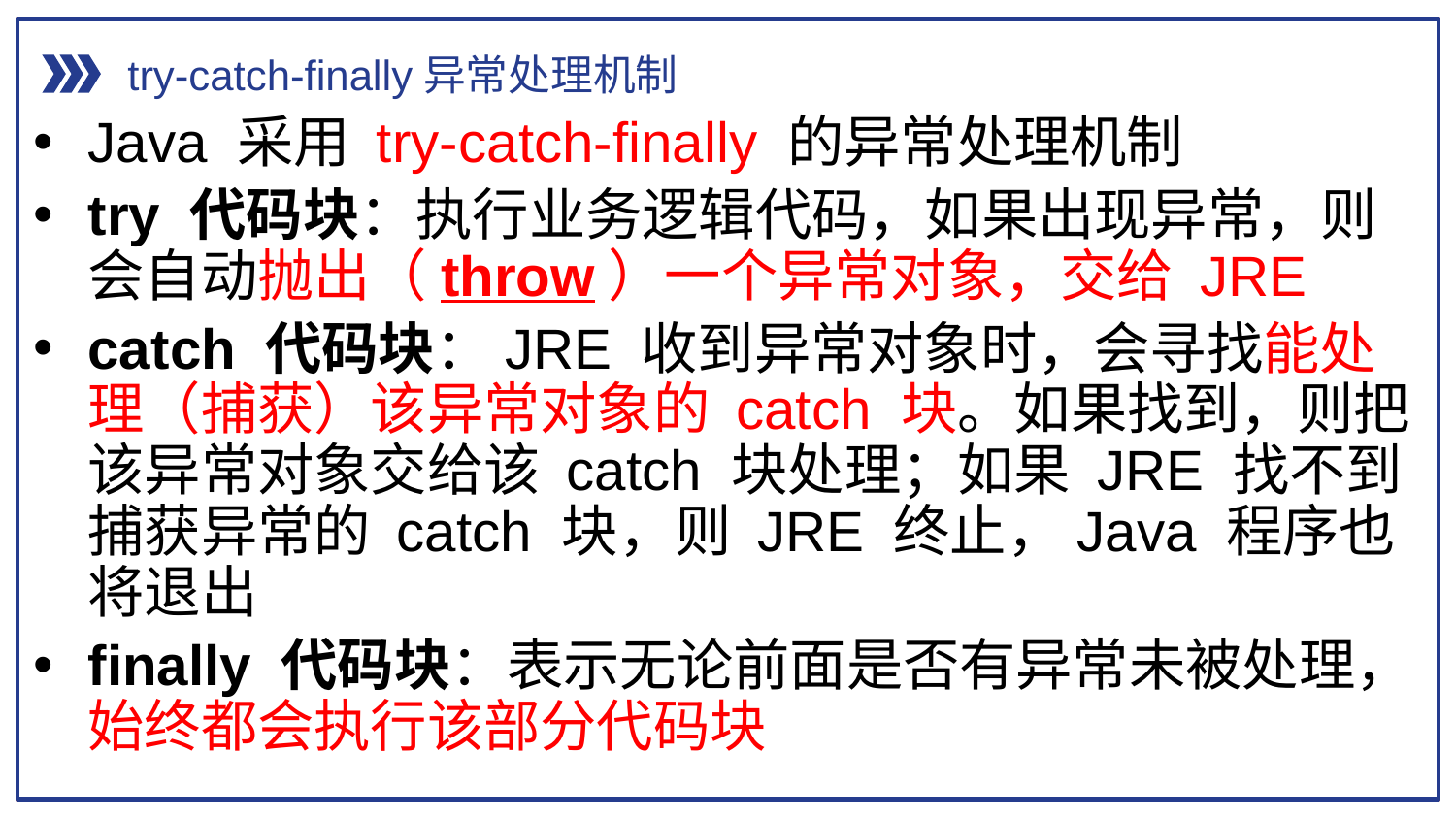

try-catch-finally异常处理机制

Java 采用 try-catch-finally 的异常处理机制
try 代码块：执行业务逻辑代码，如果出现异常，则会自动抛出（throw）一个异常对象，交给 JRE
catch 代码块：JRE 收到异常对象时，会寻找能处理（捕获）该异常对象的 catch 块。如果找到，则把该异常对象交给该 catch 块处理；如果 JRE 找不到捕获异常的 catch 块，则 JRE 终止，Java 程序也将退出
finally 代码块：表示无论前面是否有异常未被处理，始终都会执行该部分代码块